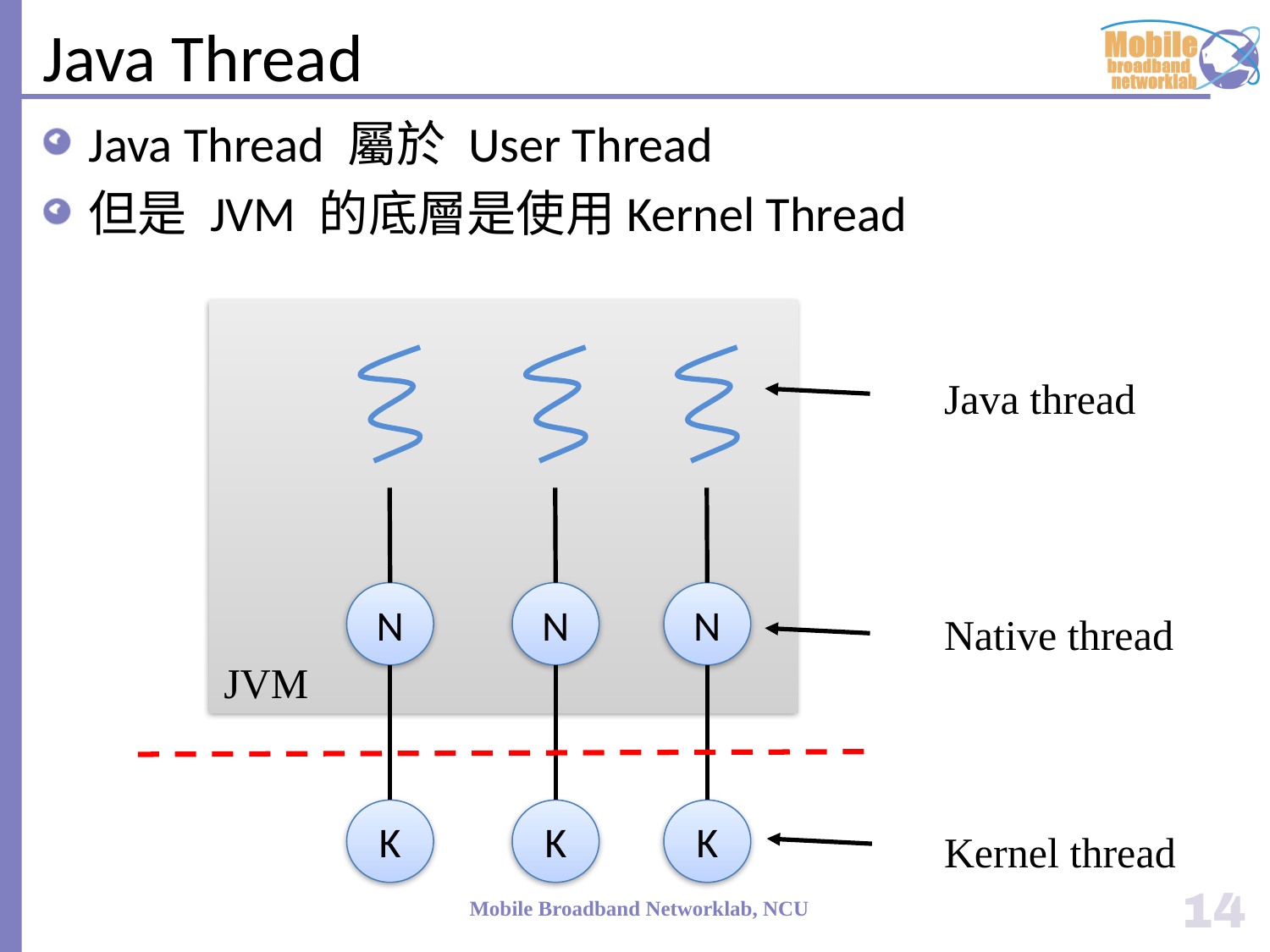

# Java Thread
Java Thread 屬於 User Thread
但是 JVM 的底層是使用Kernel Thread

Java thread
N
N
N
Native thread
JVM
K
K
K
Kernel thread
14